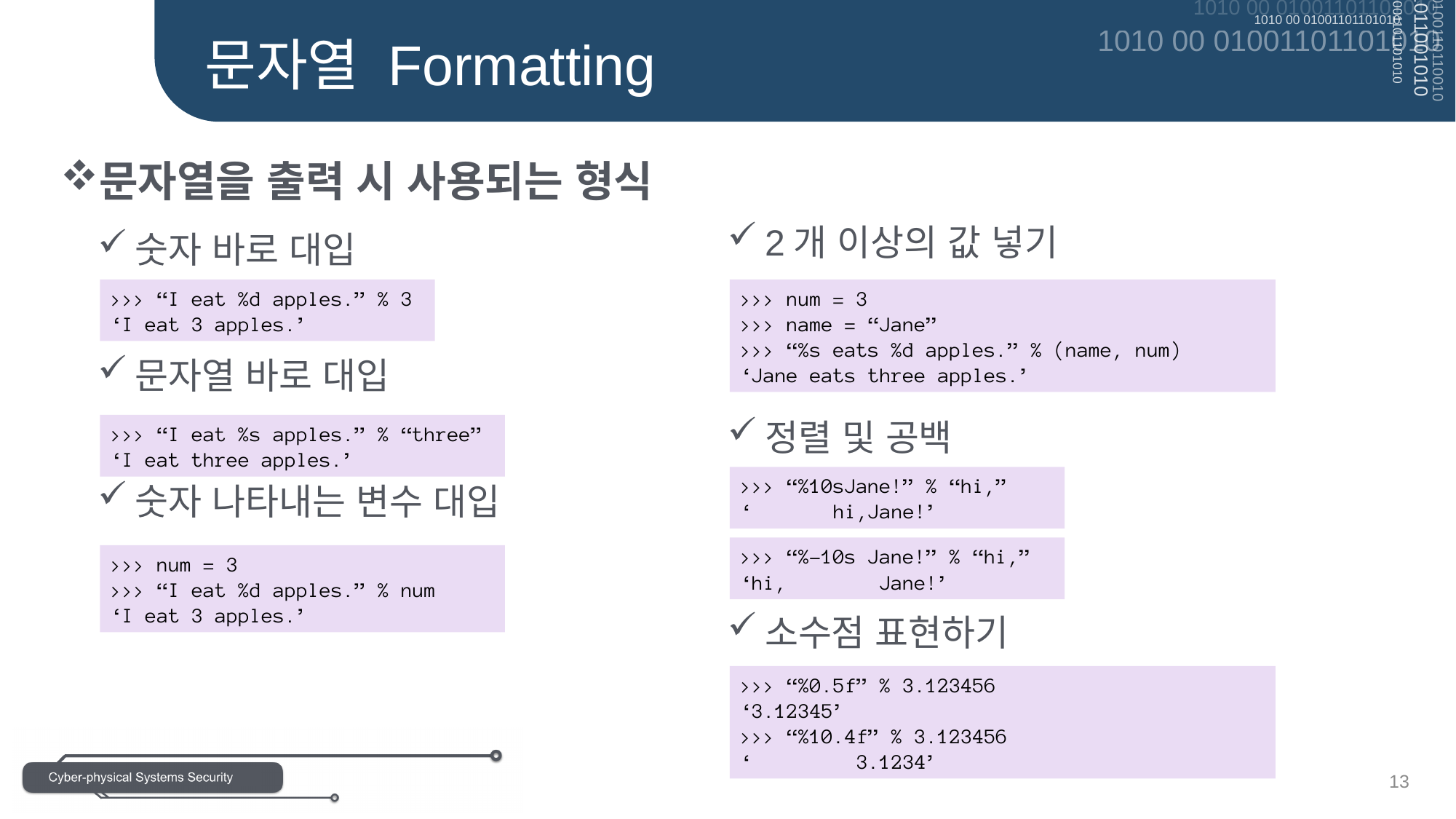

문자열 Formatting
문자열을 출력 시 사용되는 형식
숫자 바로 대입

문자열 바로 대입

숫자 나타내는 변수 대입

2개 이상의 값 넣기

정렬 및 공백

소수점 표현하기

>>> “I eat %d apples.” % 3
‘I eat 3 apples.’
>>> num = 3
>>> name = “Jane”
>>> “%s eats %d apples.” % (name, num)
‘Jane eats three apples.’
>>> “I eat %s apples.” % “three”
‘I eat three apples.’
>>> “%10sJane!” % “hi,”
‘       hi,Jane!’
>>> “%-10s Jane!” % “hi,”
‘hi,        Jane!’
>>> num = 3
>>> “I eat %d apples.” % num
‘I eat 3 apples.’
>>> “%0.5f” % 3.123456
‘3.12345’
>>> “%10.4f” % 3.123456
‘         3.1234’
13